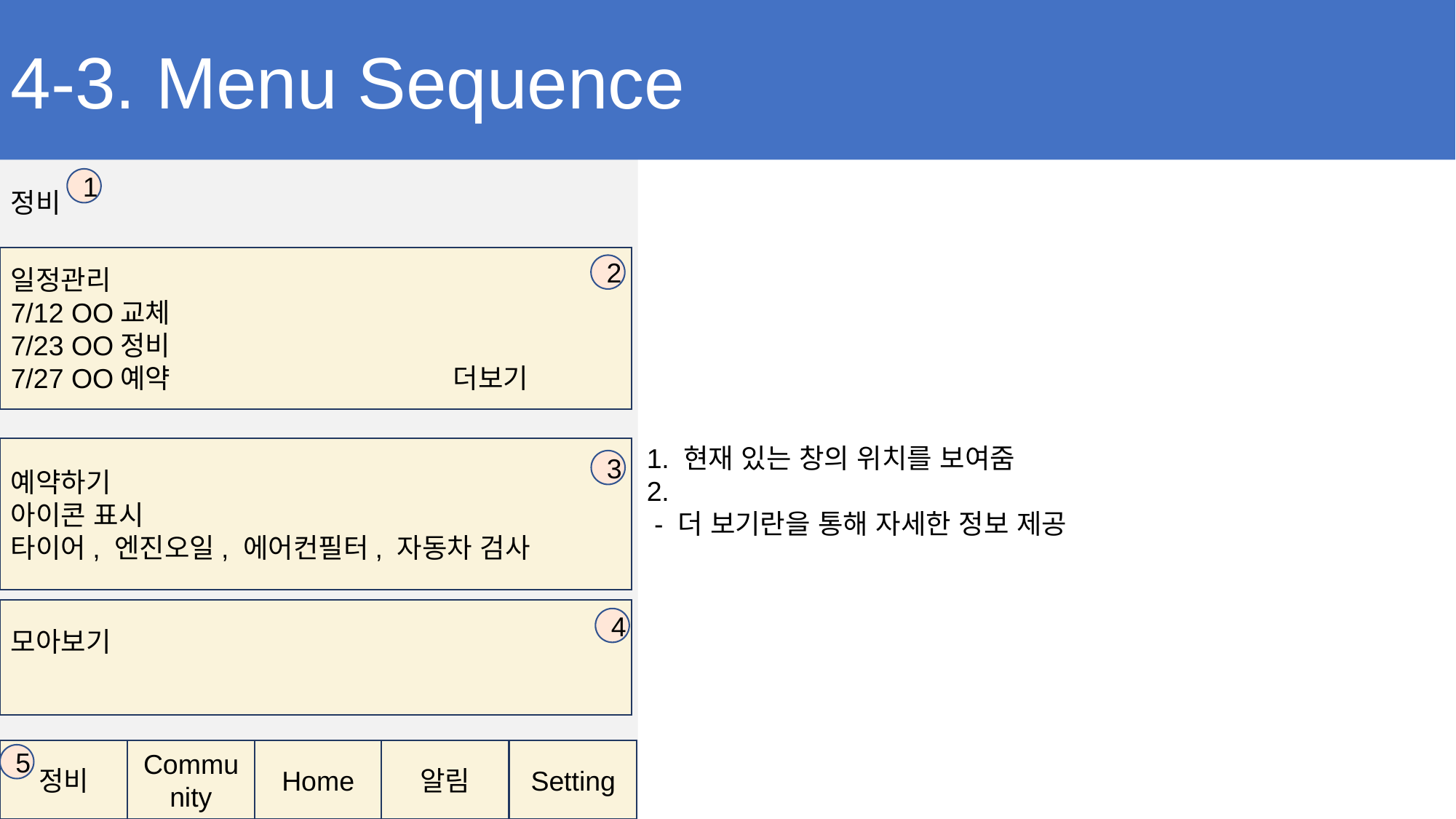

4-3. Menu Sequence

정비
Community
Home
알림
Setting
일정관리
7/12 OO교체
7/23 OO정비
7/27 OO예약                                     더보기
1. 현재 있는 창의 위치를 보여줌
2.
 - 더 보기란을 통해 자세한 정보 제공
정비
1
2
예약하기
아이콘 표시
타이어, 엔진오일, 에어컨필터, 자동차 검사
3
모아보기

4
5